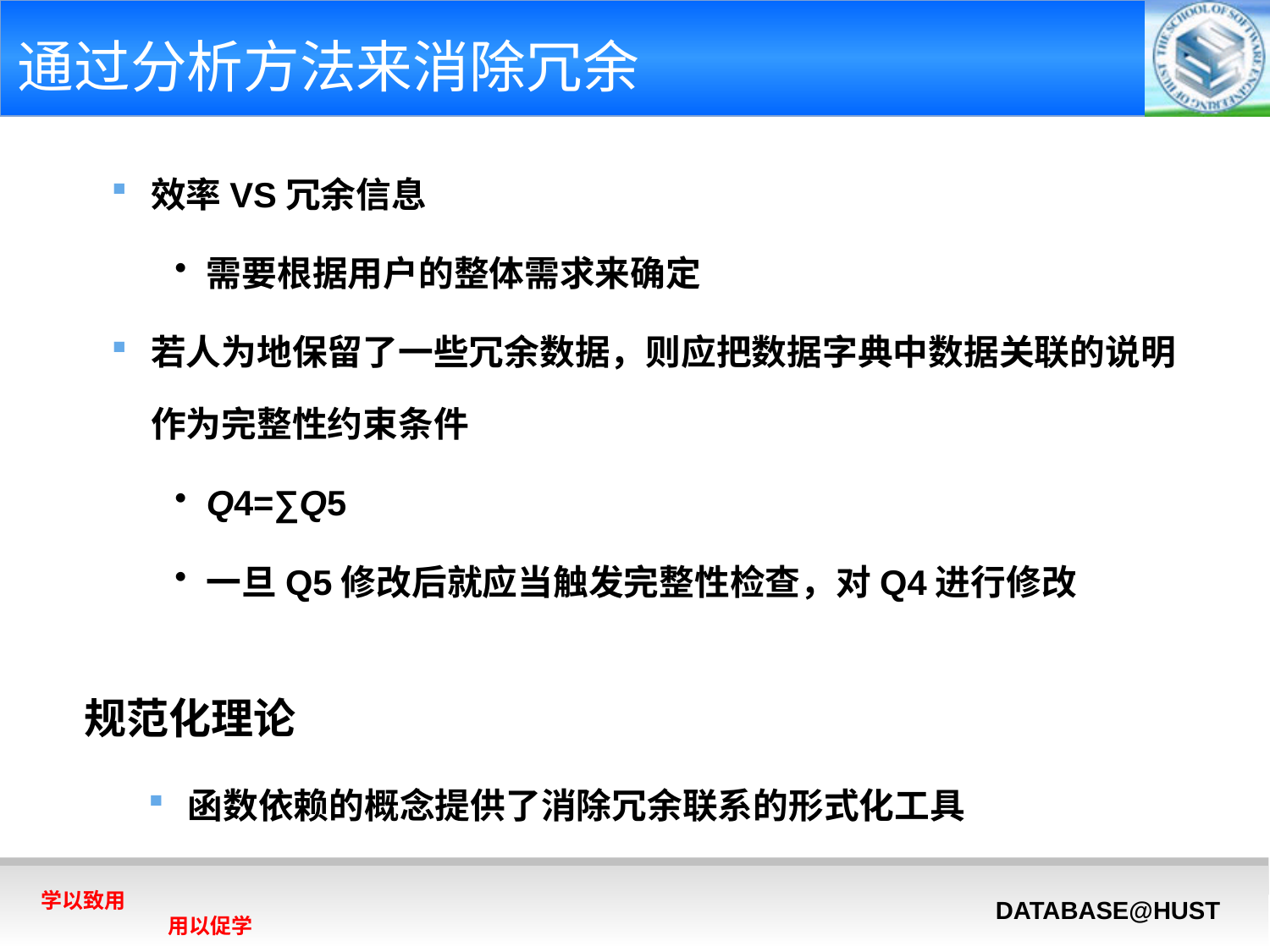

# 通过分析方法来消除冗余
效率VS冗余信息
需要根据用户的整体需求来确定
若人为地保留了一些冗余数据，则应把数据字典中数据关联的说明作为完整性约束条件
Q4=∑Q5
一旦Q5修改后就应当触发完整性检查，对Q4进行修改
规范化理论
函数依赖的概念提供了消除冗余联系的形式化工具